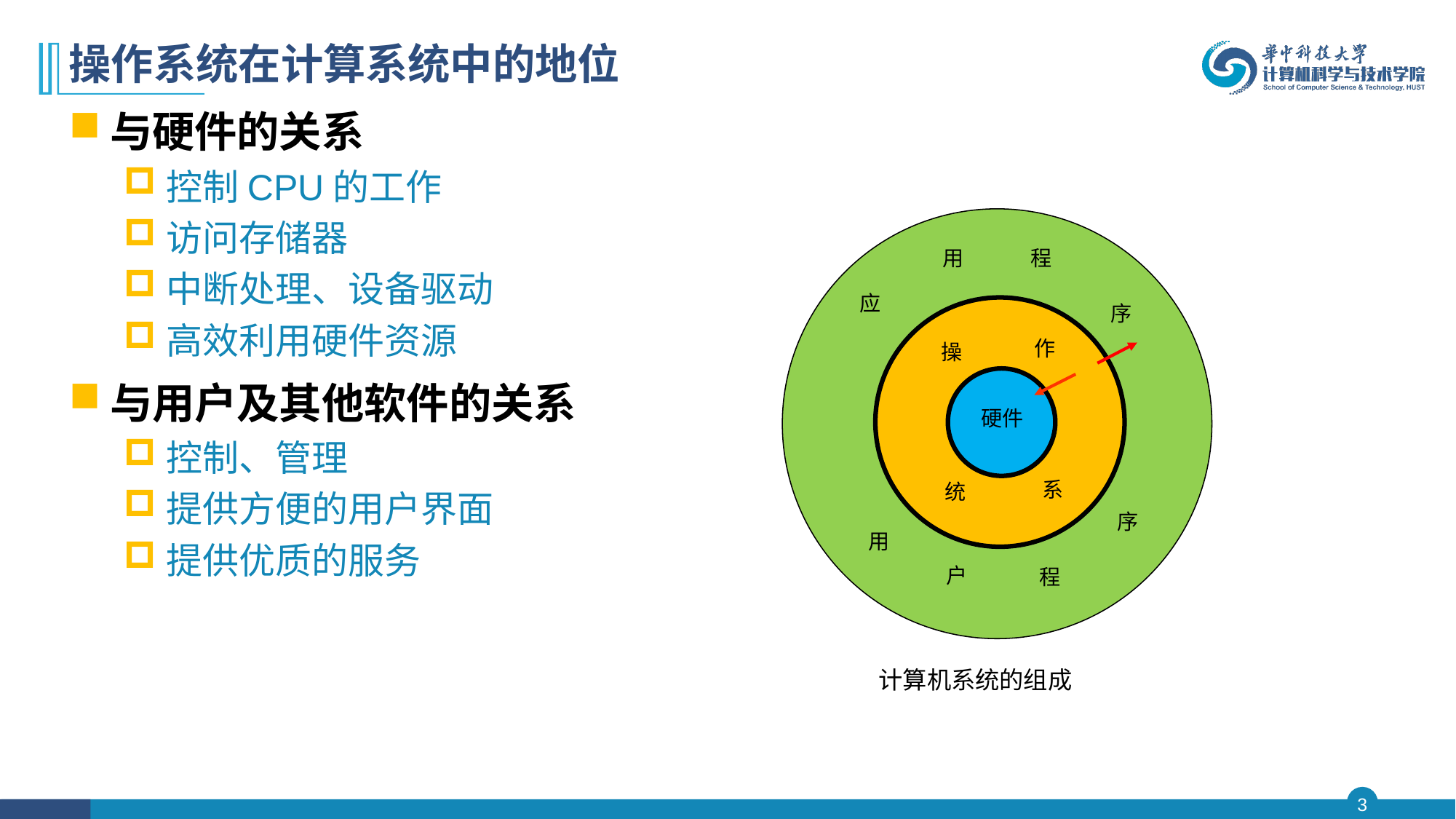

# 操作系统在计算系统中的地位
与硬件的关系
控制CPU的工作
访问存储器
中断处理、设备驱动
高效利用硬件资源
与用户及其他软件的关系
控制、管理
提供方便的用户界面
提供优质的服务

用
程
应
序

作
操

硬件
系
统
序
用
户
程

计算机系统的组成